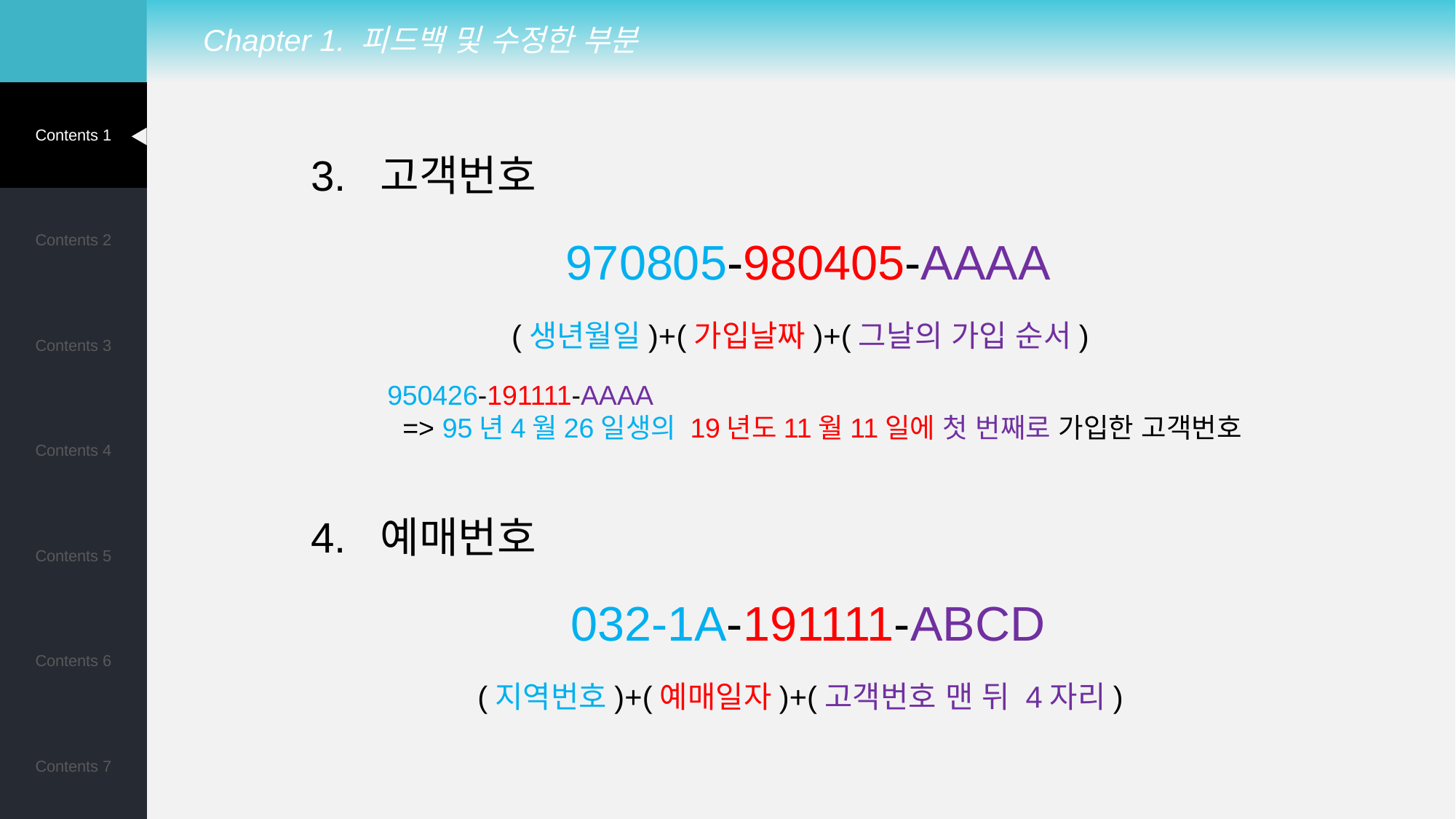

Chapter 1. 피드백 및 수정한 부분
| Contents 1 |
| --- |
| Contents 2 |
| Contents 3 |
| Contents 4 |
| Contents 5 |
| Contents 6 |
| Contents 7 |

3.  고객번호

 970805-980405-AAAA

(생년월일)+(가입날짜)+(그날의 가입 순서)

          950426-191111-AAAA
            => 95년4월26일생의 19년도11월11일에 첫 번째로 가입한 고객번호

4.  예매번호

 032-1A-191111-ABCD

(지역번호)+(예매일자)+(고객번호 맨 뒤 4자리)